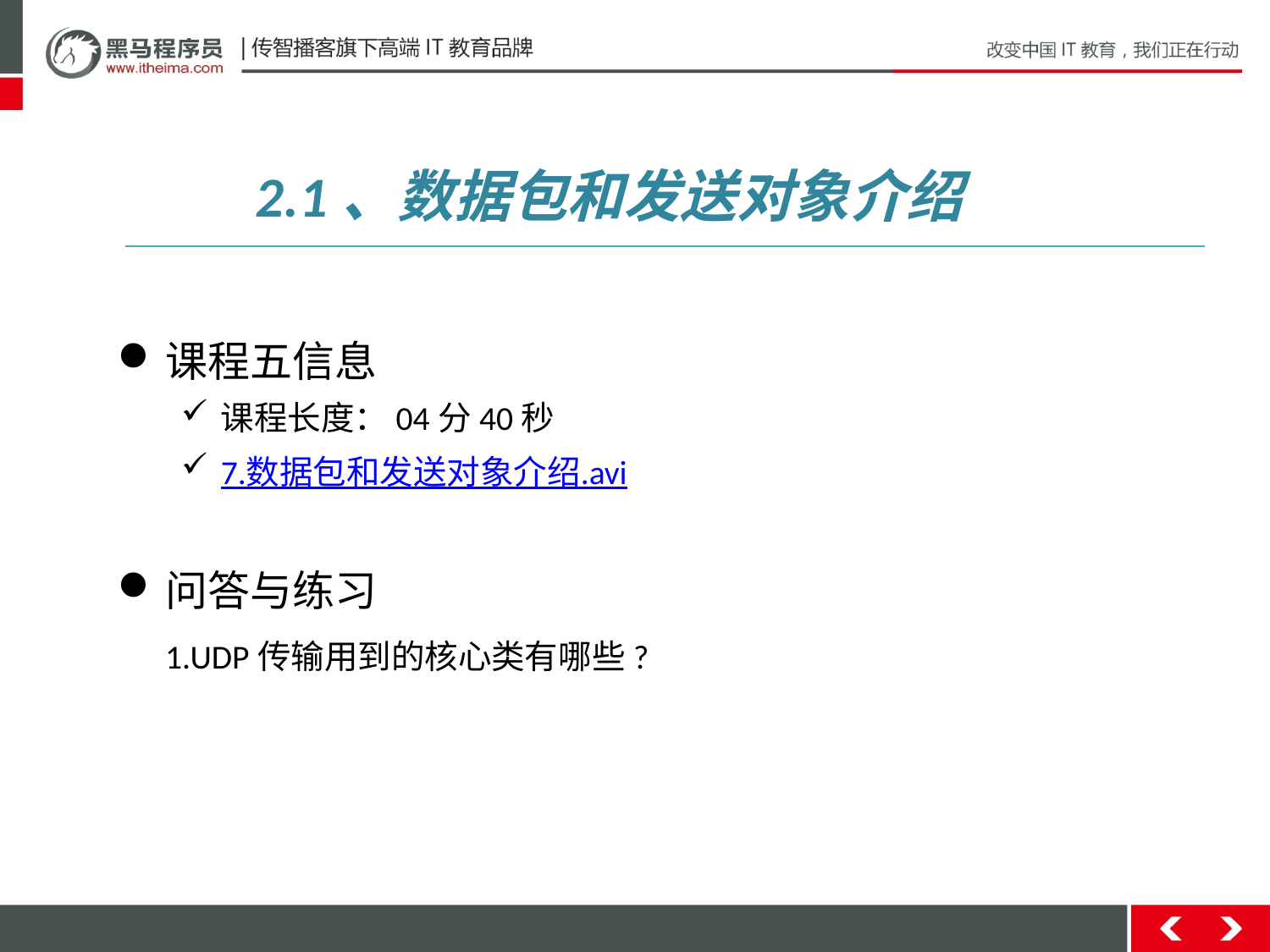

2.1、数据包和发送对象介绍

课程五信息
课程长度：04分40秒
7.数据包和发送对象介绍.avi

问答与练习
     1.UDP传输用到的核心类有哪些?